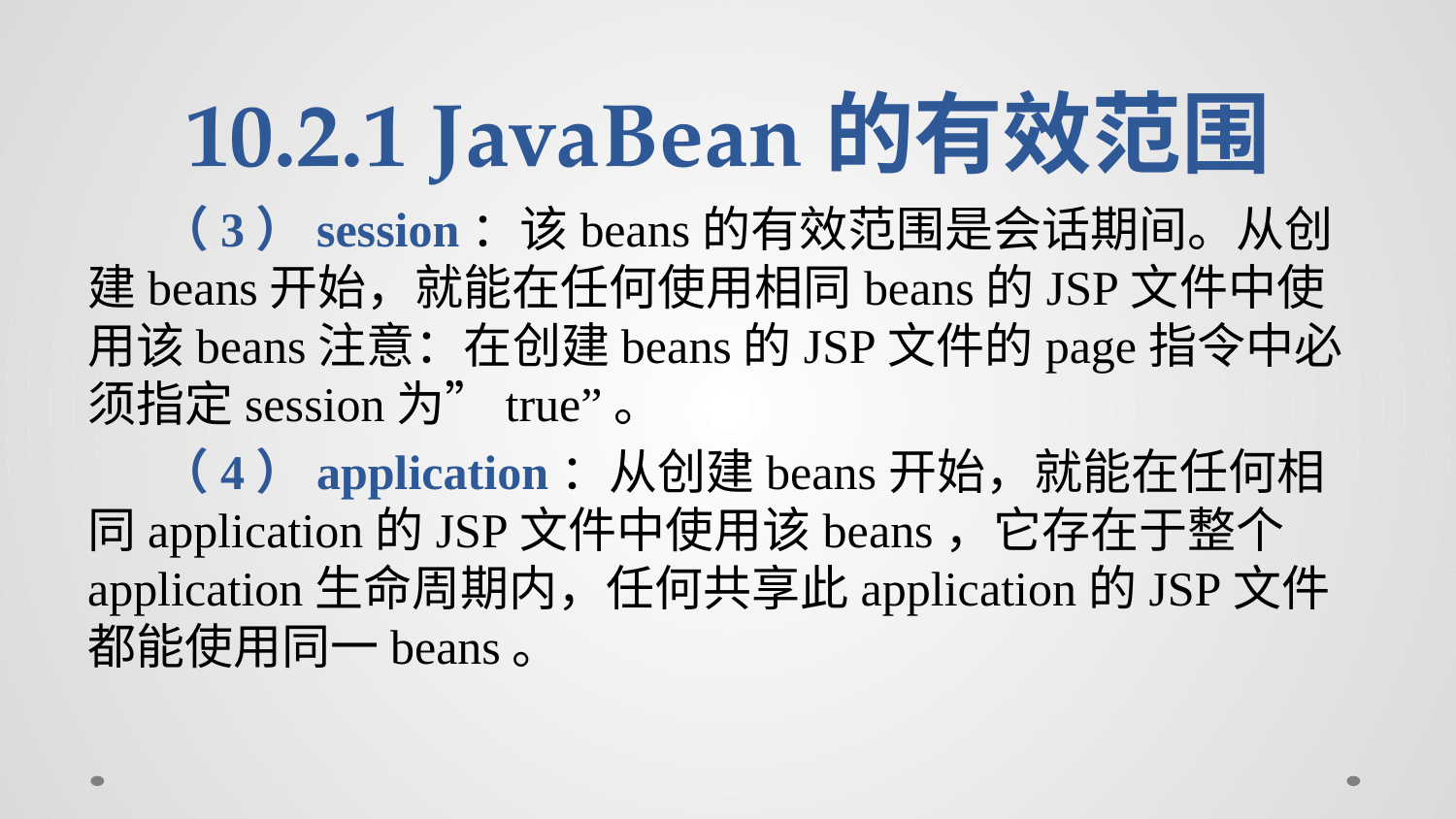

# 10.2.1 JavaBean的有效范围
（3）session：该beans的有效范围是会话期间。从创建beans开始，就能在任何使用相同beans的JSP文件中使用该beans注意：在创建beans的JSP文件的page指令中必须指定session为”true”。
（4）application：从创建beans开始，就能在任何相同application的JSP文件中使用该beans，它存在于整个application生命周期内，任何共享此application的JSP文件都能使用同一beans。